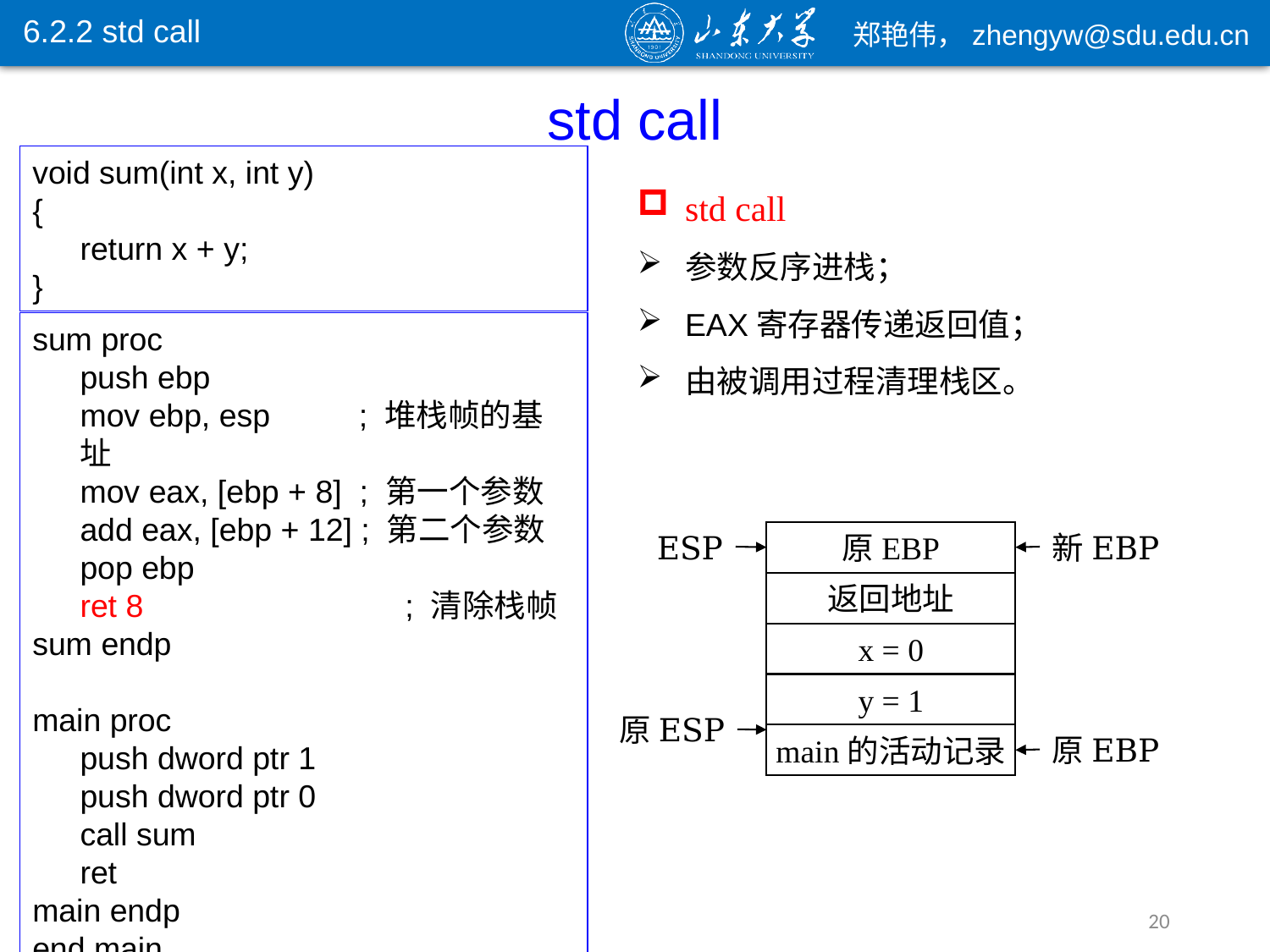

6.2.2 std call
std call
void sum(int x, int y)
{
	return x + y;
}
std call
参数反序进栈；
EAX寄存器传递返回值；
由被调用过程清理栈区。
sum proc
	push ebp
	mov ebp, esp          ; 堆栈帧的基址
	mov eax, [ebp + 8]  ; 第一个参数
	add eax, [ebp + 12] ; 第二个参数
	pop ebp
	ret 8               	        ; 清除栈帧
sum endp

main proc
	push dword ptr 1
	push dword ptr 0
	call sum
	ret
main endp
end main
ESP
新EBP
原EBP
返回地址
x = 0
y = 1
原ESP
原EBP
main的活动记录
20